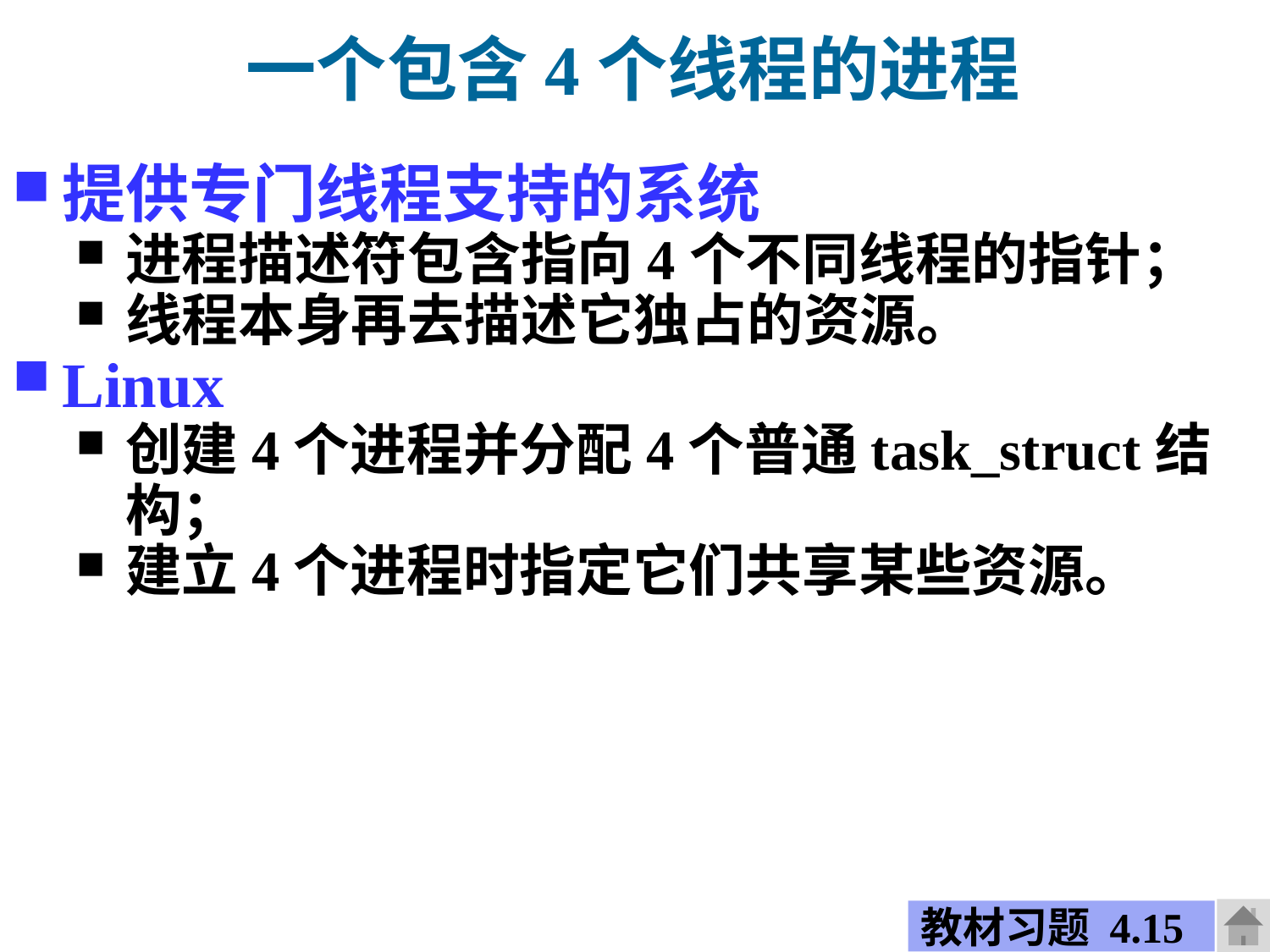

一个包含4个线程的进程
提供专门线程支持的系统
进程描述符包含指向4个不同线程的指针；
线程本身再去描述它独占的资源。
Linux
创建4个进程并分配4个普通task_struct结构；
建立4个进程时指定它们共享某些资源。

教材习题 4.15